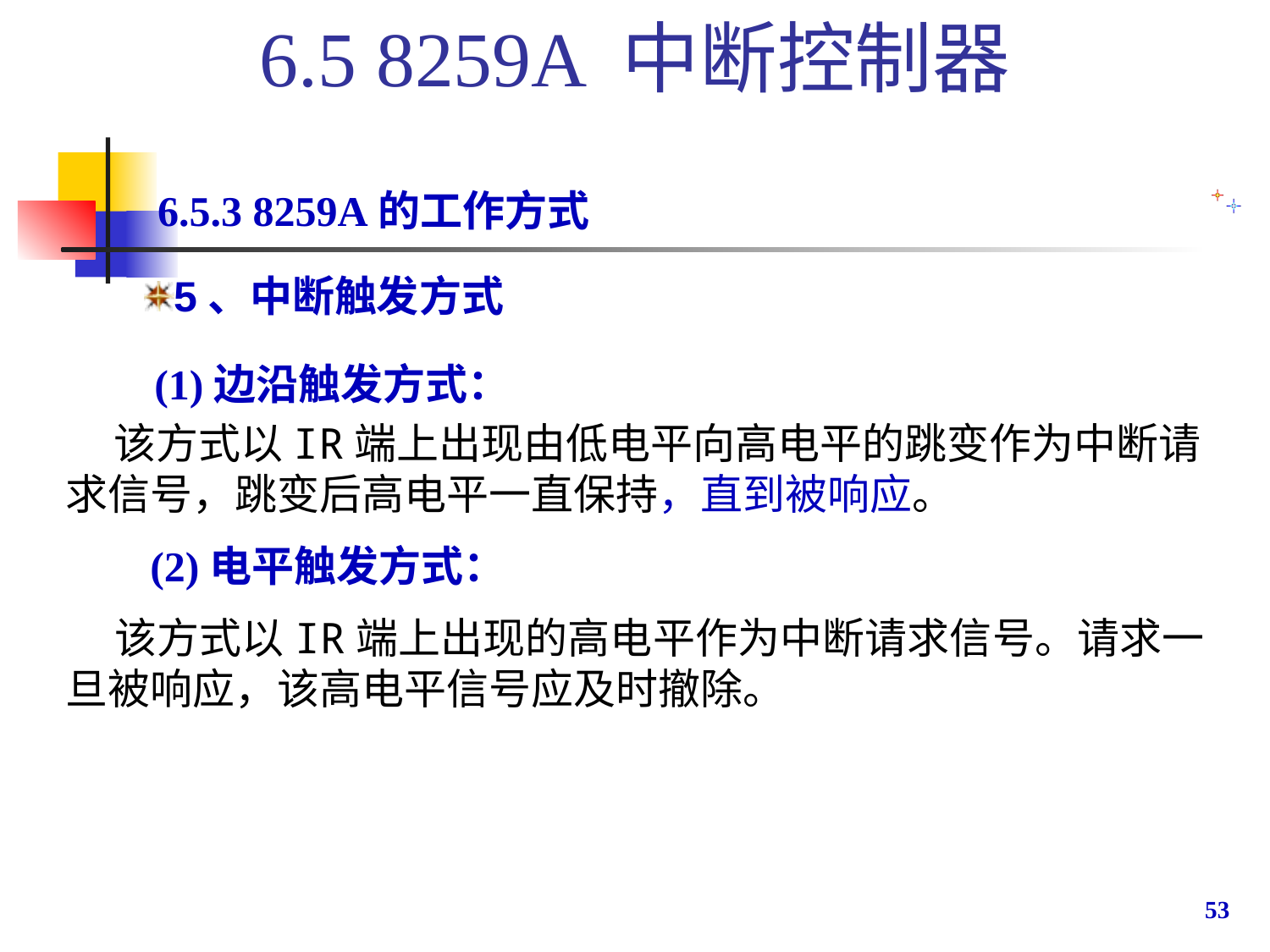

6.5 8259A 中断控制器
6.5.3 8259A的工作方式
5、中断触发方式
       (1)边沿触发方式：
    该方式以IR端上出现由低电平向高电平的跳变作为中断请求信号，跳变后高电平一直保持，直到被响应。
        (2)电平触发方式：
    该方式以IR端上出现的高电平作为中断请求信号。请求一旦被响应，该高电平信号应及时撤除。
53